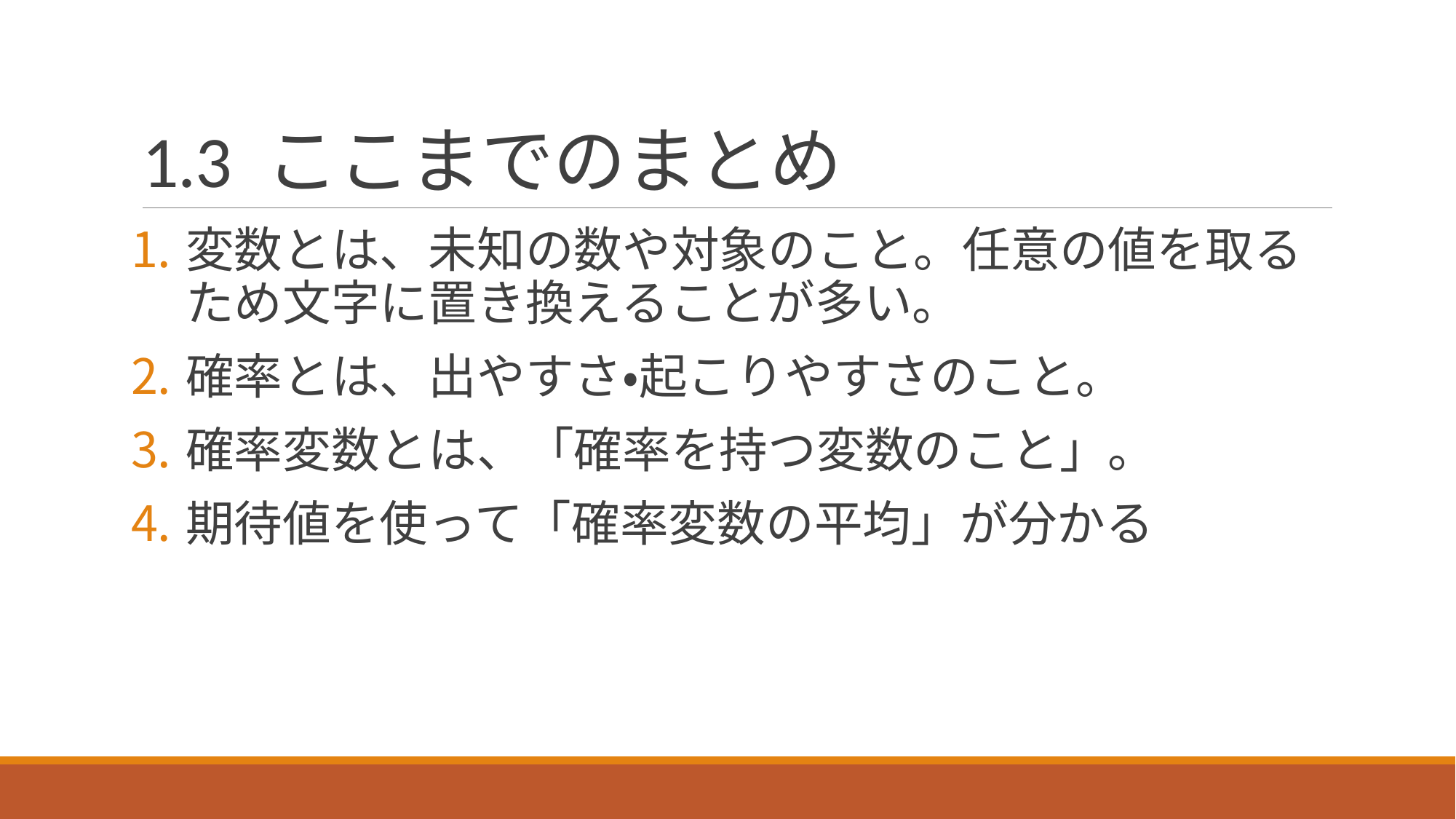

# 1.3 ここまでのまとめ
変数とは、未知の数や対象のこと。任意の値を取るため文字に置き換えることが多い。
確率とは、出やすさ・起こりやすさのこと。
確率変数とは、「確率を持つ変数のこと」。
期待値を使って「確率変数の平均」が分かる